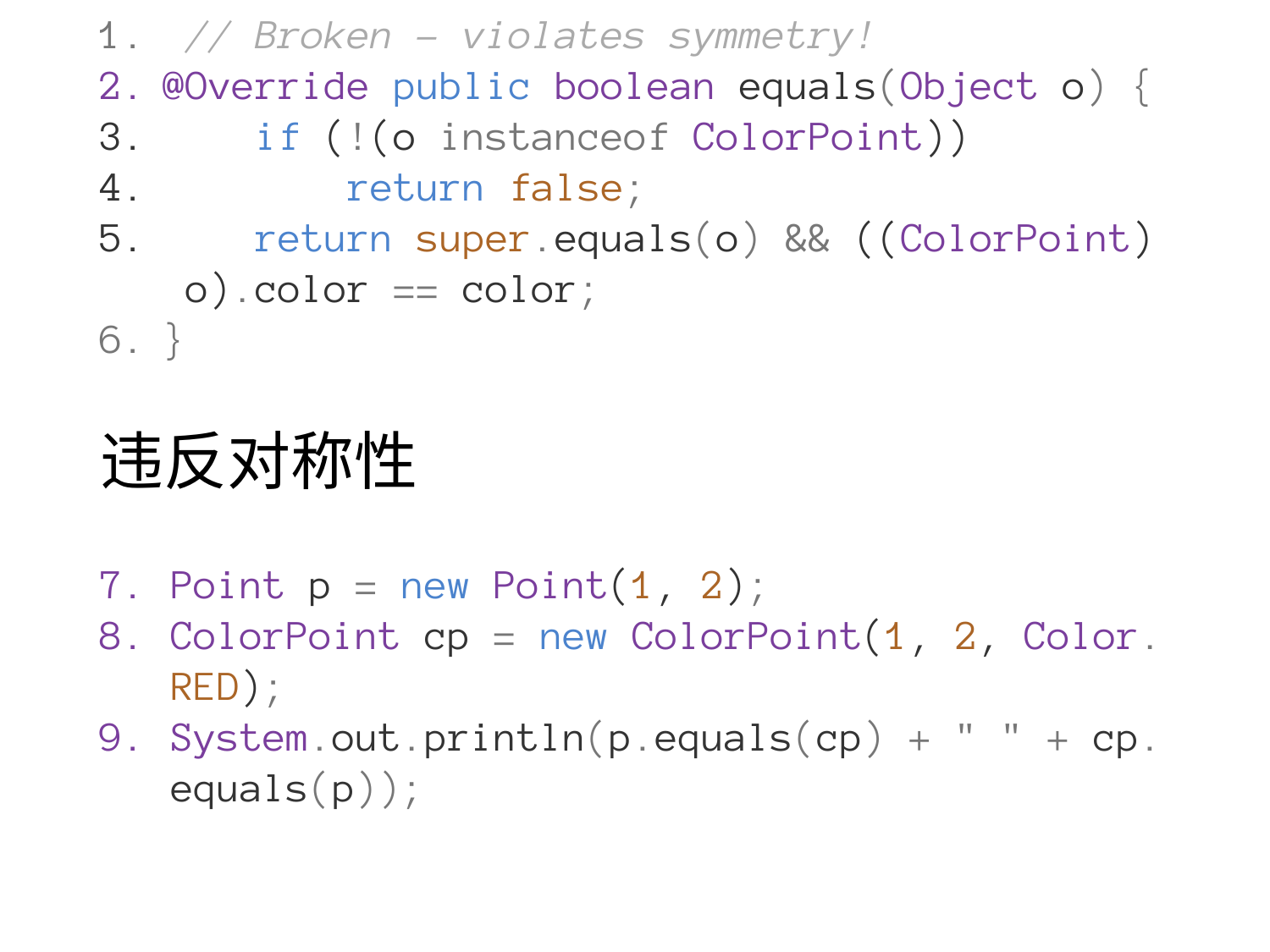

// Broken - violates symmetry!
@Override public boolean equals(Object o) {
    if (!(o instanceof ColorPoint))
        return false;
    return super.equals(o) && ((ColorPoint) o).color == color;
}

违反对称性

Point p = new Point(1, 2);
ColorPoint cp = new ColorPoint(1, 2, Color.RED);
System.out.println(p.equals(cp) + " " + cp.equals(p));